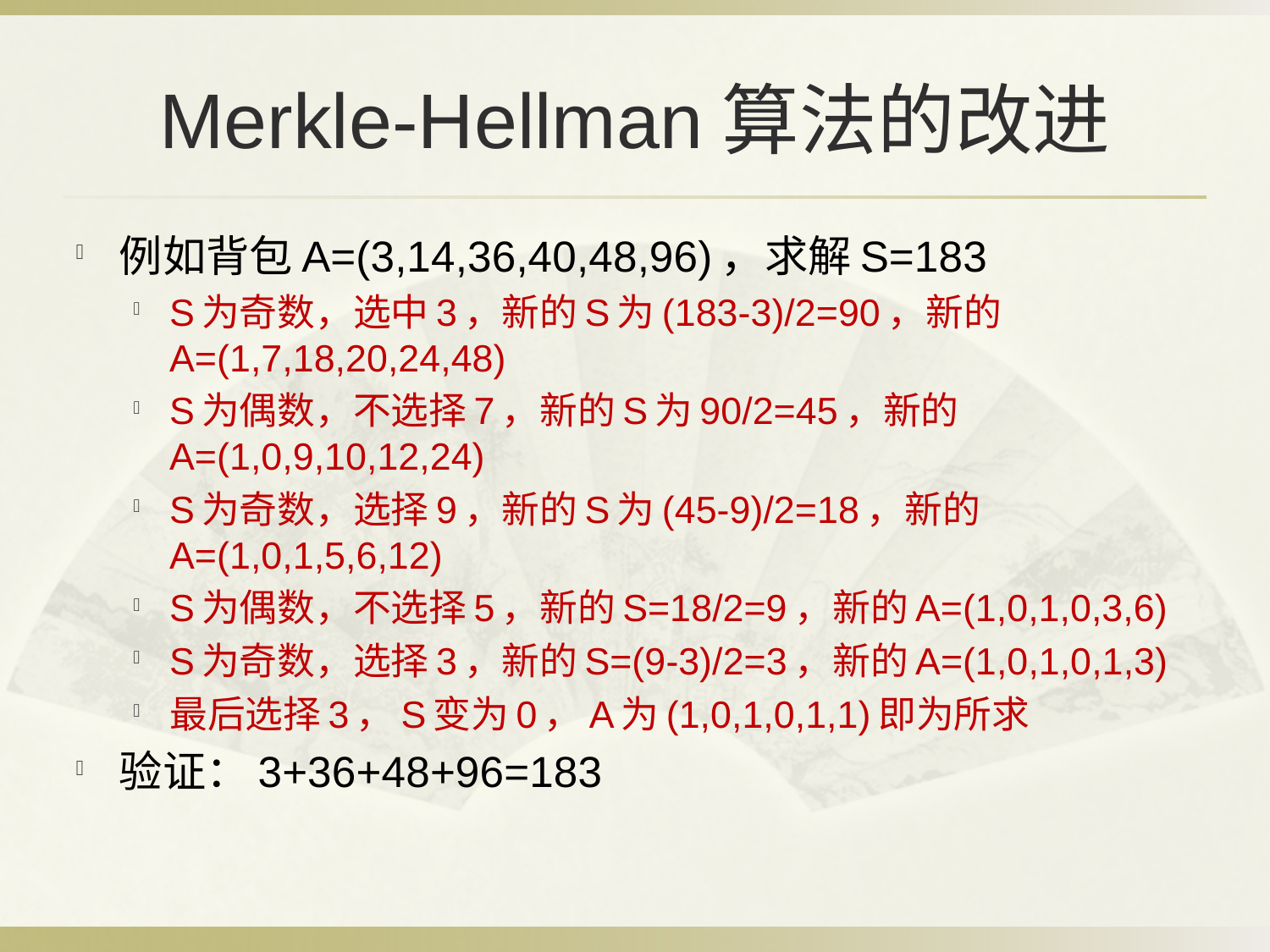

# Merkle-Hellman算法的改进
例如背包A=(3,14,36,40,48,96)，求解S=183
S为奇数，选中3，新的S为(183-3)/2=90，新的A=(1,7,18,20,24,48)
S为偶数，不选择7，新的S为90/2=45，新的A=(1,0,9,10,12,24)
S为奇数，选择9，新的S为(45-9)/2=18，新的A=(1,0,1,5,6,12)
S为偶数，不选择5，新的S=18/2=9，新的A=(1,0,1,0,3,6)
S为奇数，选择3，新的S=(9-3)/2=3，新的A=(1,0,1,0,1,3)
最后选择3，S变为0，A为(1,0,1,0,1,1)即为所求
验证：3+36+48+96=183